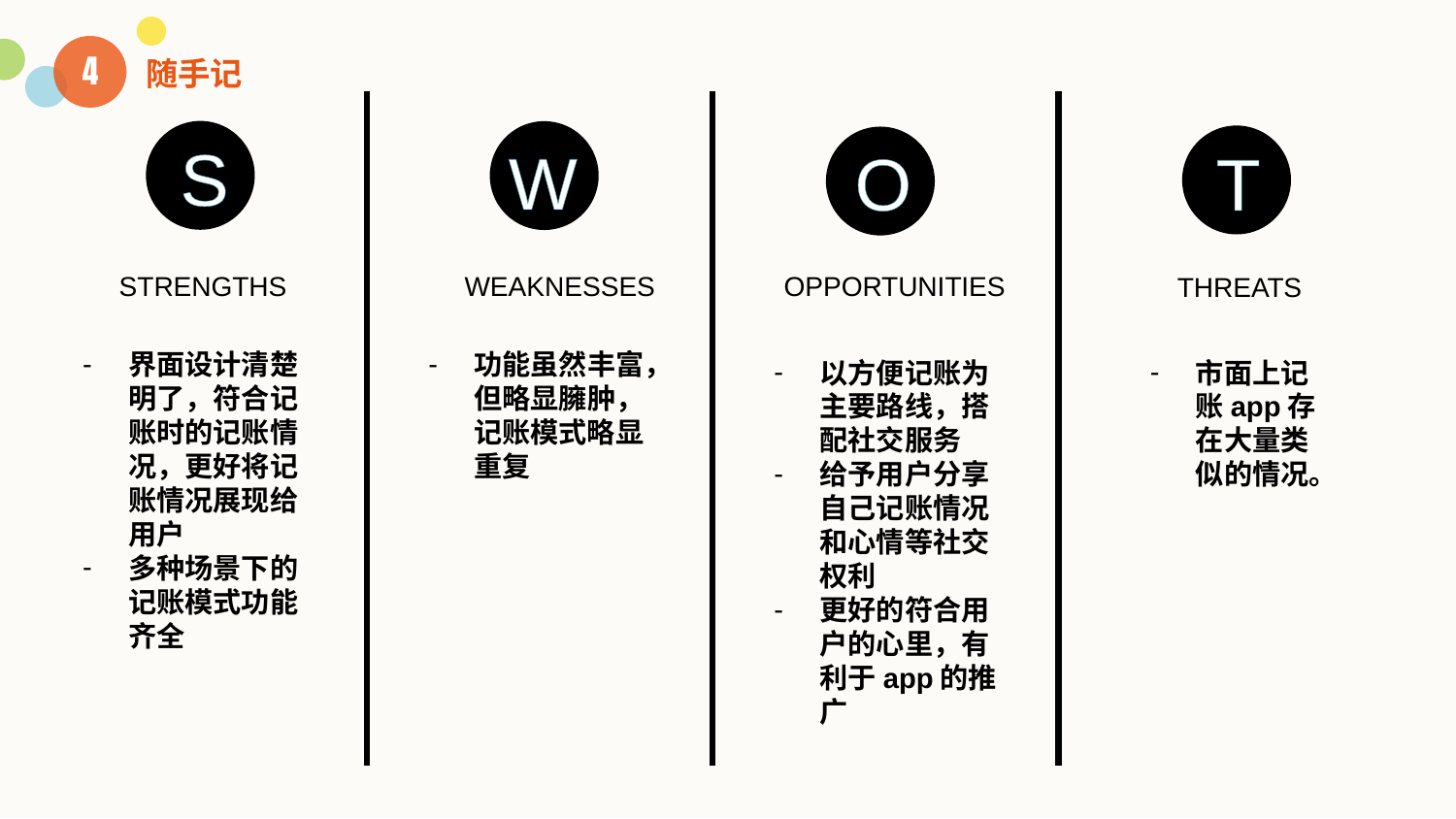

4
随手记

S

W
O
T
STRENGTHS
WEAKNESSES
OPPORTUNITIES
THREATS
界面设计清楚明了，符合记账时的记账情况，更好将记账情况展现给用户
多种场景下的记账模式功能齐全

功能虽然丰富，但略显臃肿，记账模式略显重复
市面上记账app存在大量类似的情况。
以方便记账为主要路线，搭配社交服务
给予用户分享自己记账情况和心情等社交权利
更好的符合用户的心里，有利于app的推广